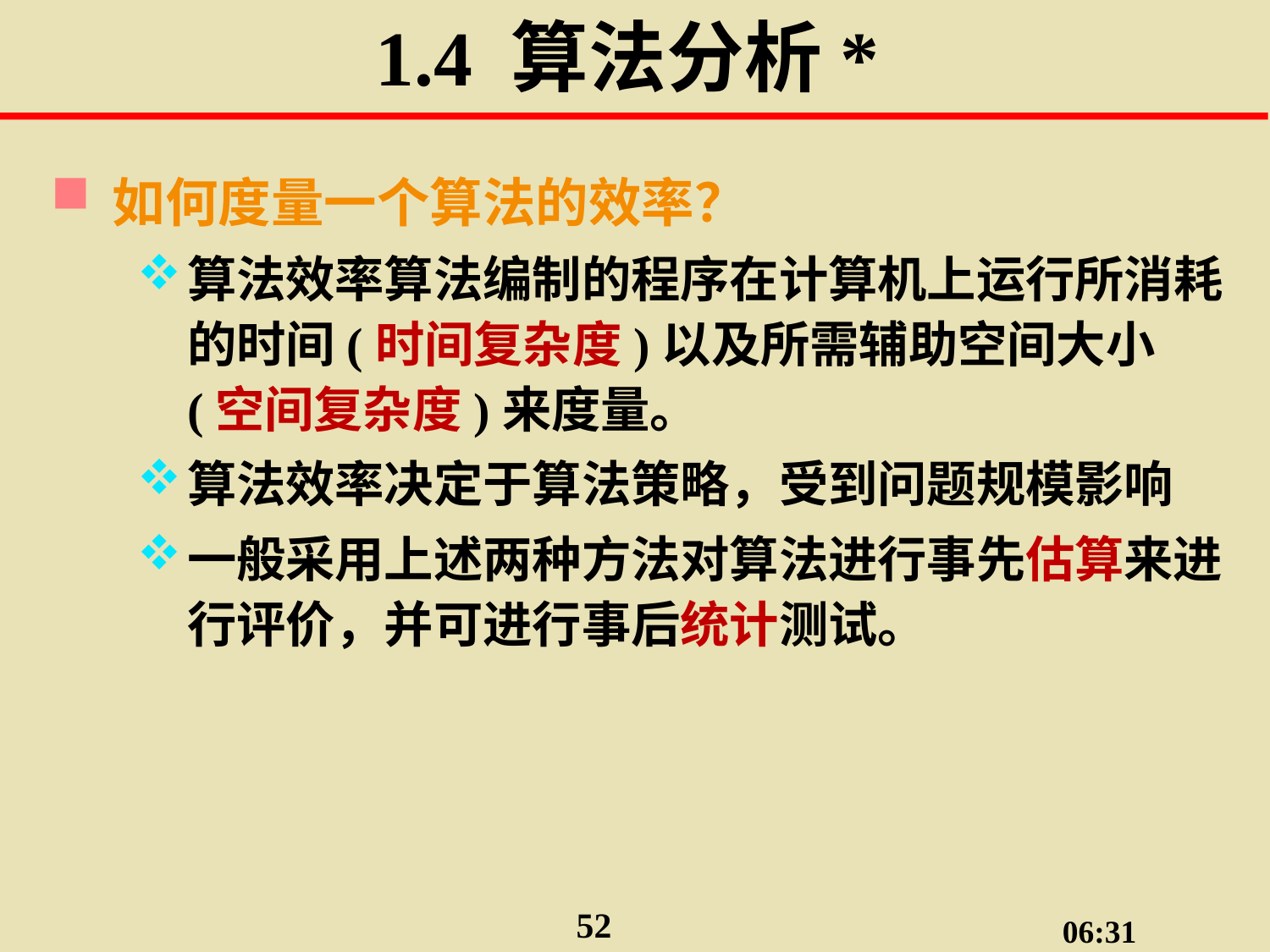

# 1.4 算法分析*
如何度量一个算法的效率？
算法效率算法编制的程序在计算机上运行所消耗的时间(时间复杂度)以及所需辅助空间大小(空间复杂度)来度量。
算法效率决定于算法策略，受到问题规模影响
一般采用上述两种方法对算法进行事先估算来进行评价，并可进行事后统计测试。